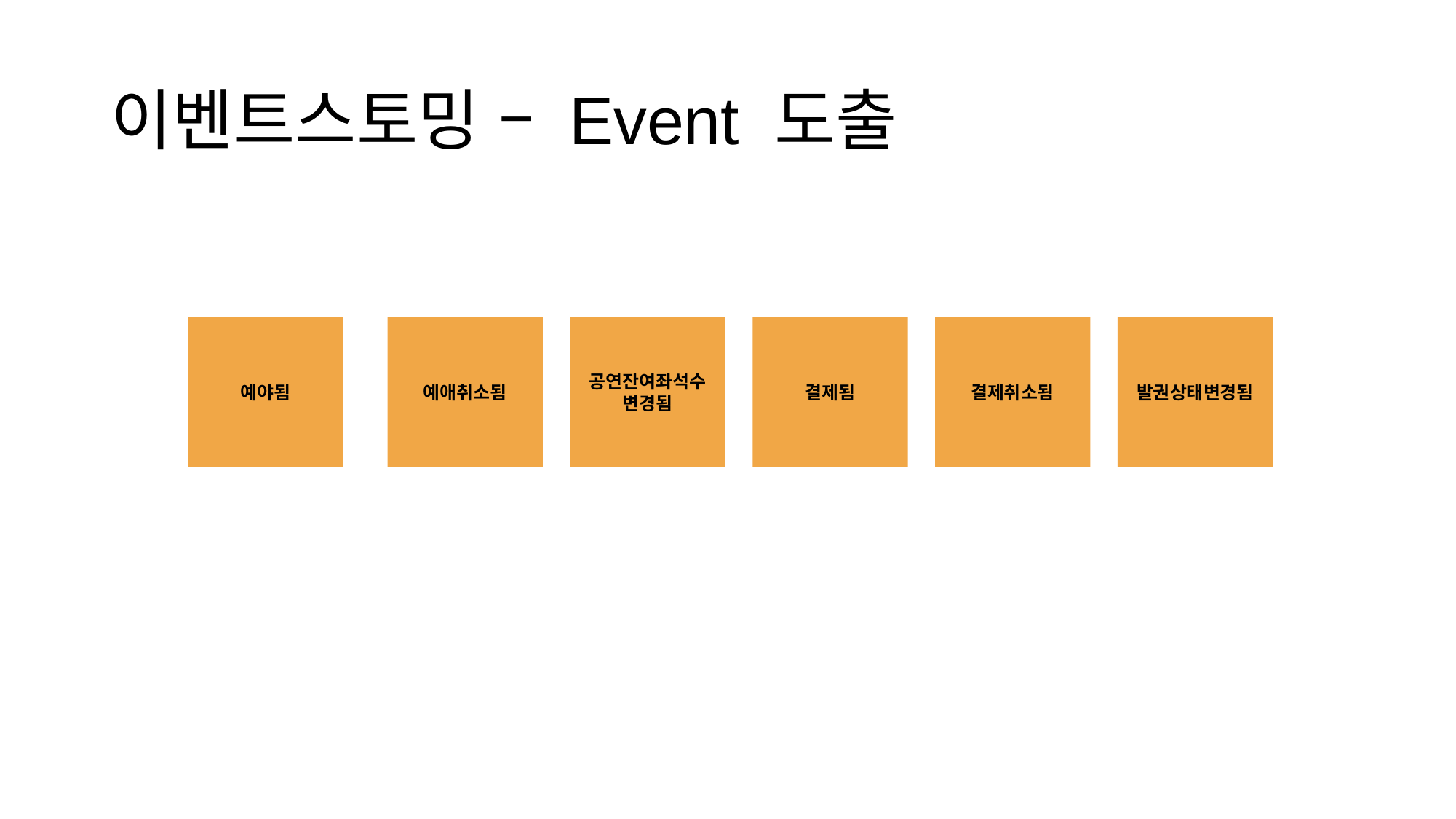

# 이벤트스토밍 – Event 도출
예야됨
예애취소됨
공연잔여좌석수 변경됨
결제됨
결제취소됨
발권상태변경됨